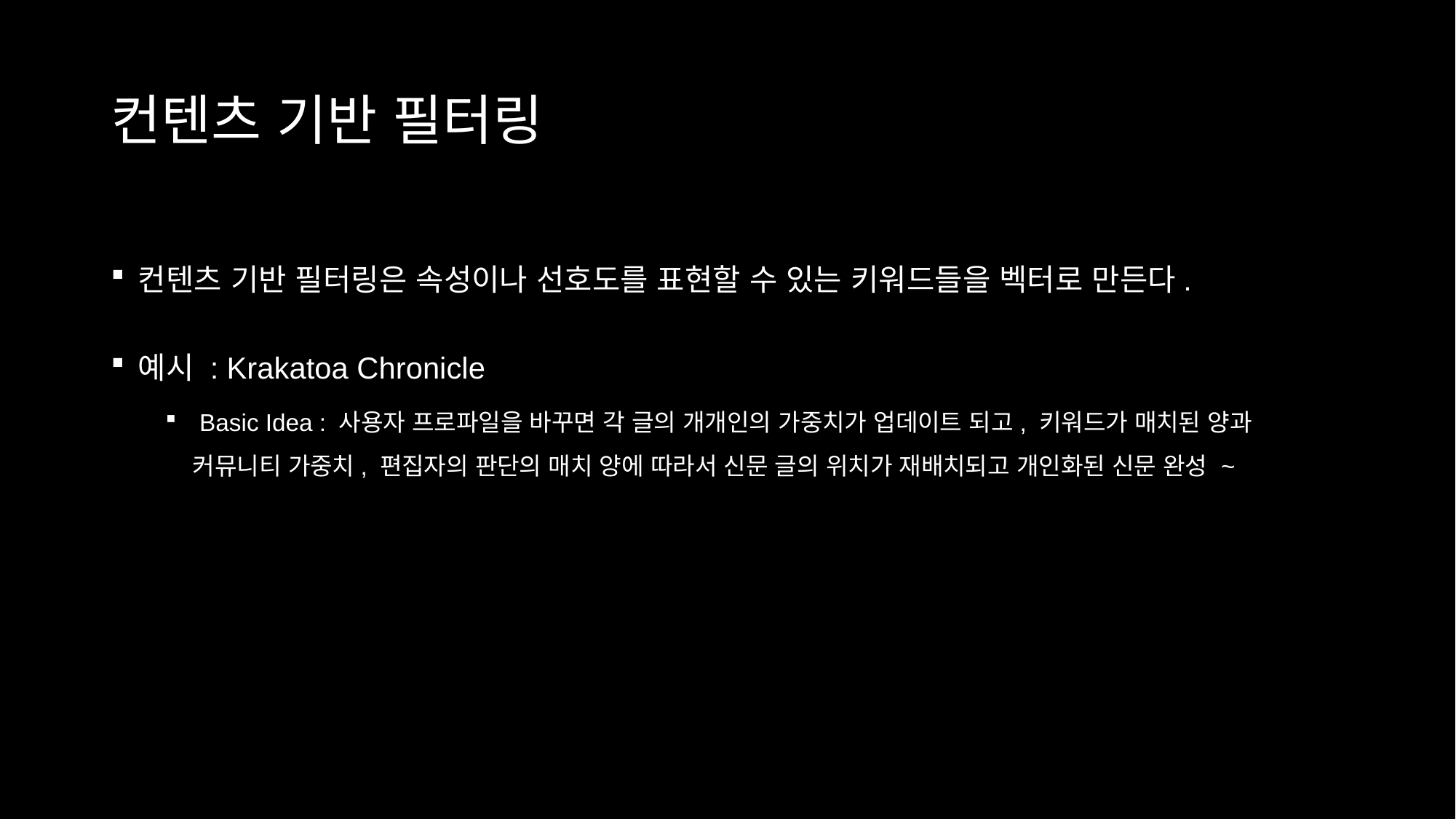

# 컨텐츠 기반 필터링
컨텐츠 기반 필터링은 속성이나 선호도를 표현할 수 있는 키워드들을 벡터로 만든다.
예시 : Krakatoa Chronicle
 Basic Idea : 사용자 프로파일을 바꾸면 각 글의 개개인의 가중치가 업데이트 되고, 키워드가 매치된 양과 커뮤니티 가중치, 편집자의 판단의 매치 양에 따라서 신문 글의 위치가 재배치되고 개인화된 신문 완성 ~